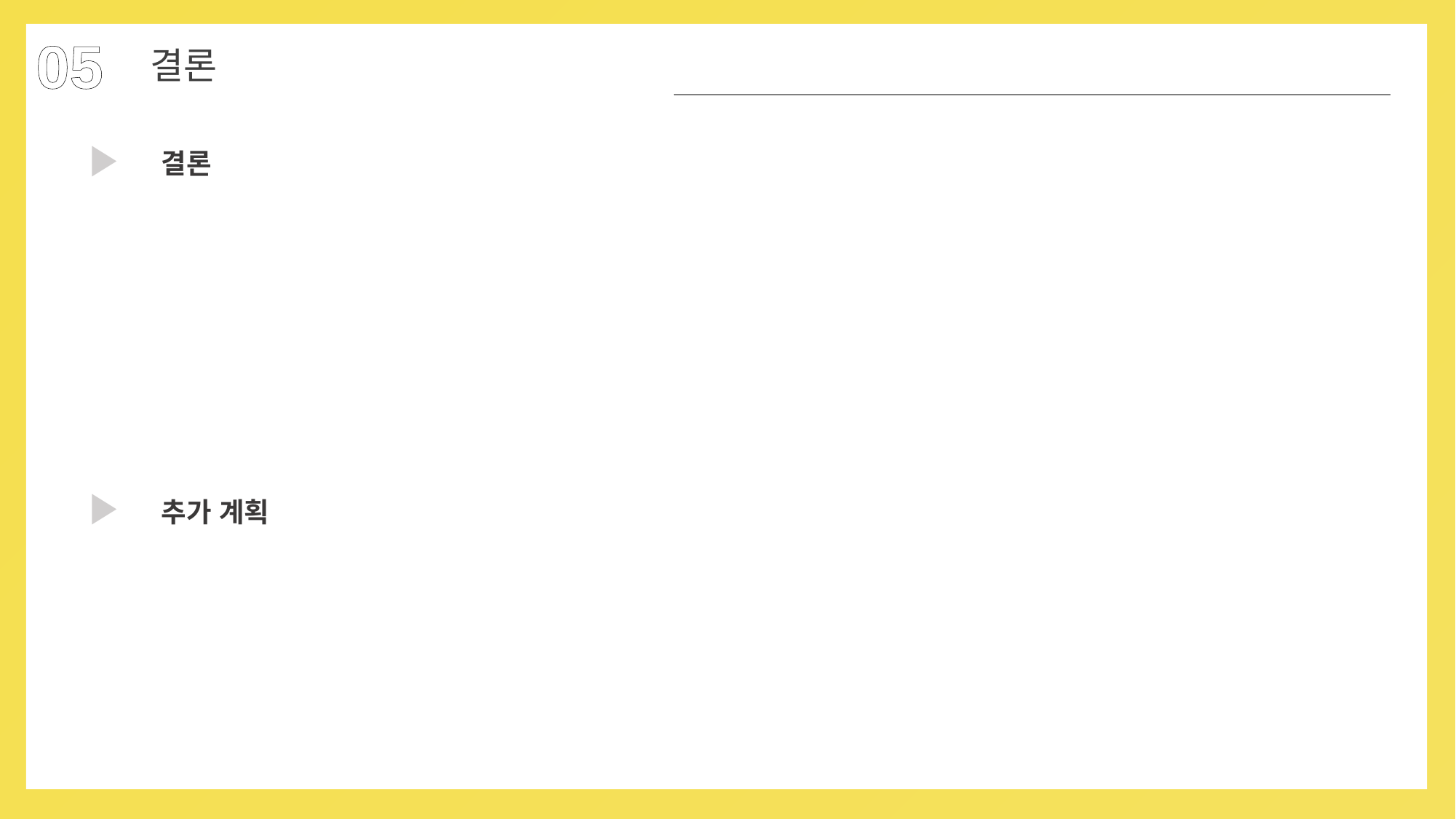

05
04

결론
결론
▶

추가 계획
▶